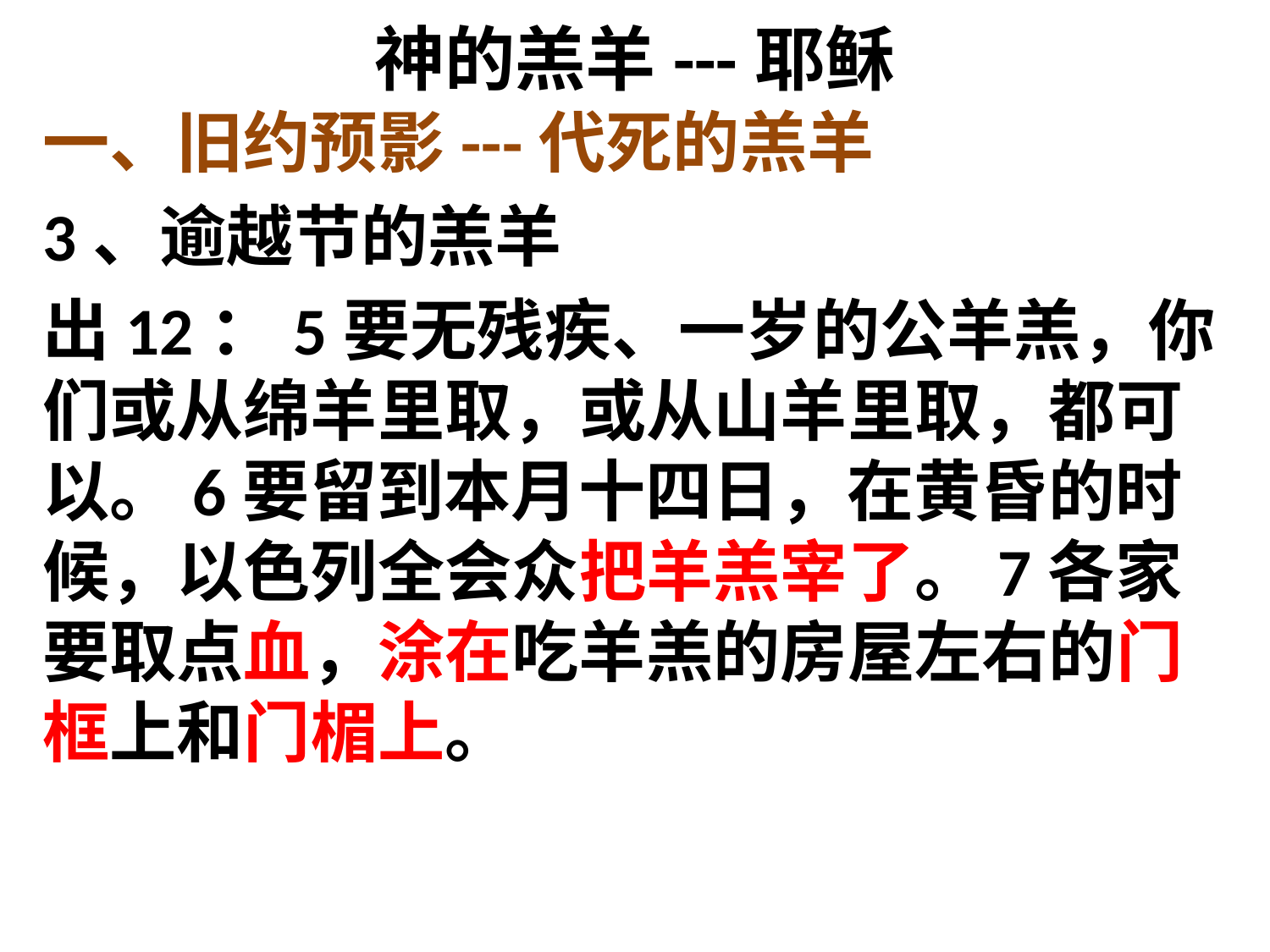

# 神的羔羊---耶稣
一、旧约预影---代死的羔羊
3、逾越节的羔羊
出12：5要无残疾、一岁的公羊羔，你们或从绵羊里取，或从山羊里取，都可以。6要留到本月十四日，在黄昏的时候，以色列全会众把羊羔宰了。7各家要取点血，涂在吃羊羔的房屋左右的门框上和门楣上。